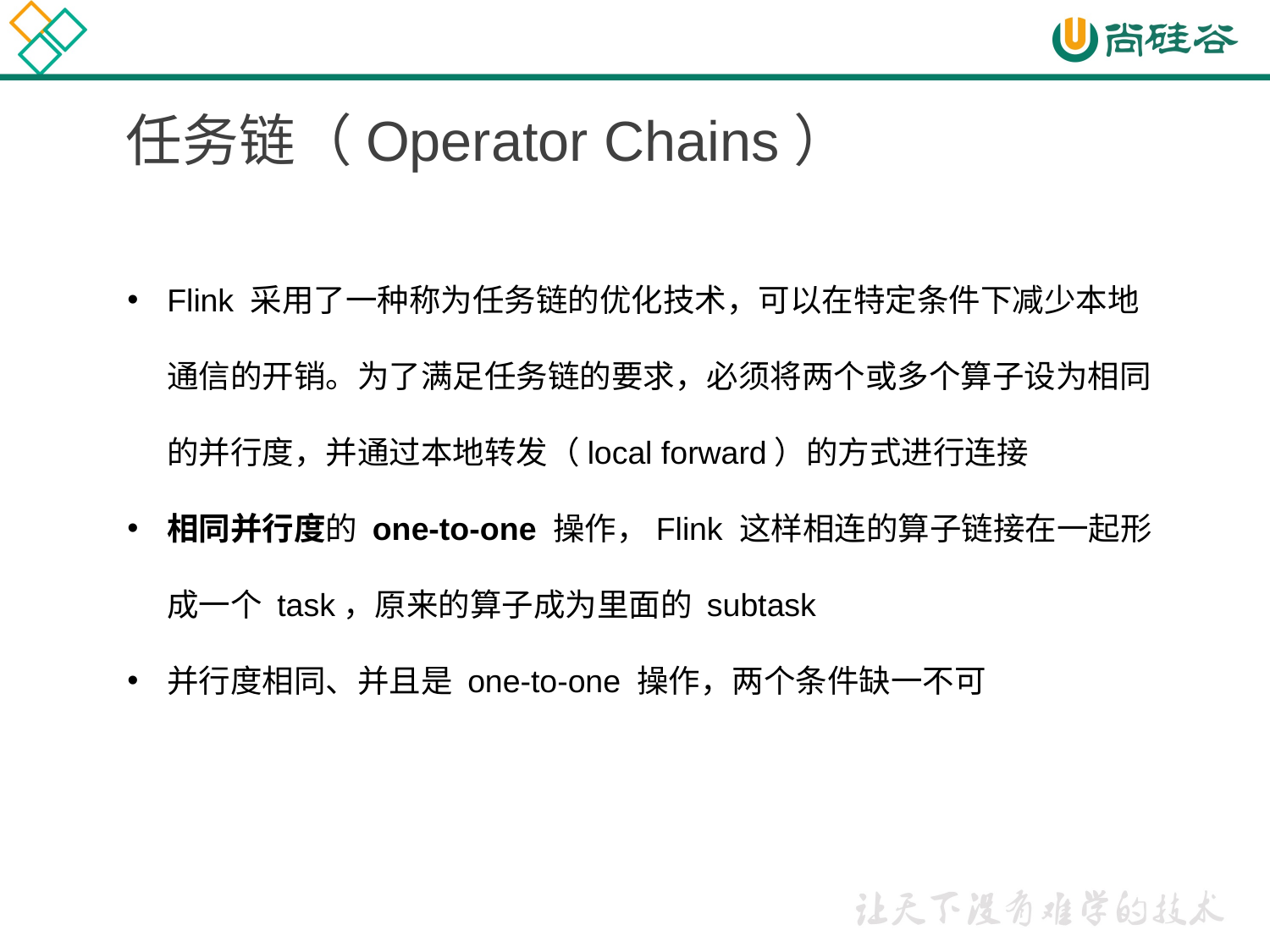

任务链（Operator Chains）
Flink 采用了一种称为任务链的优化技术，可以在特定条件下减少本地通信的开销。为了满足任务链的要求，必须将两个或多个算子设为相同的并行度，并通过本地转发（local forward）的方式进行连接
相同并行度的 one-to-one 操作，Flink 这样相连的算子链接在一起形成一个 task，原来的算子成为里面的 subtask
并行度相同、并且是 one-to-one 操作，两个条件缺一不可